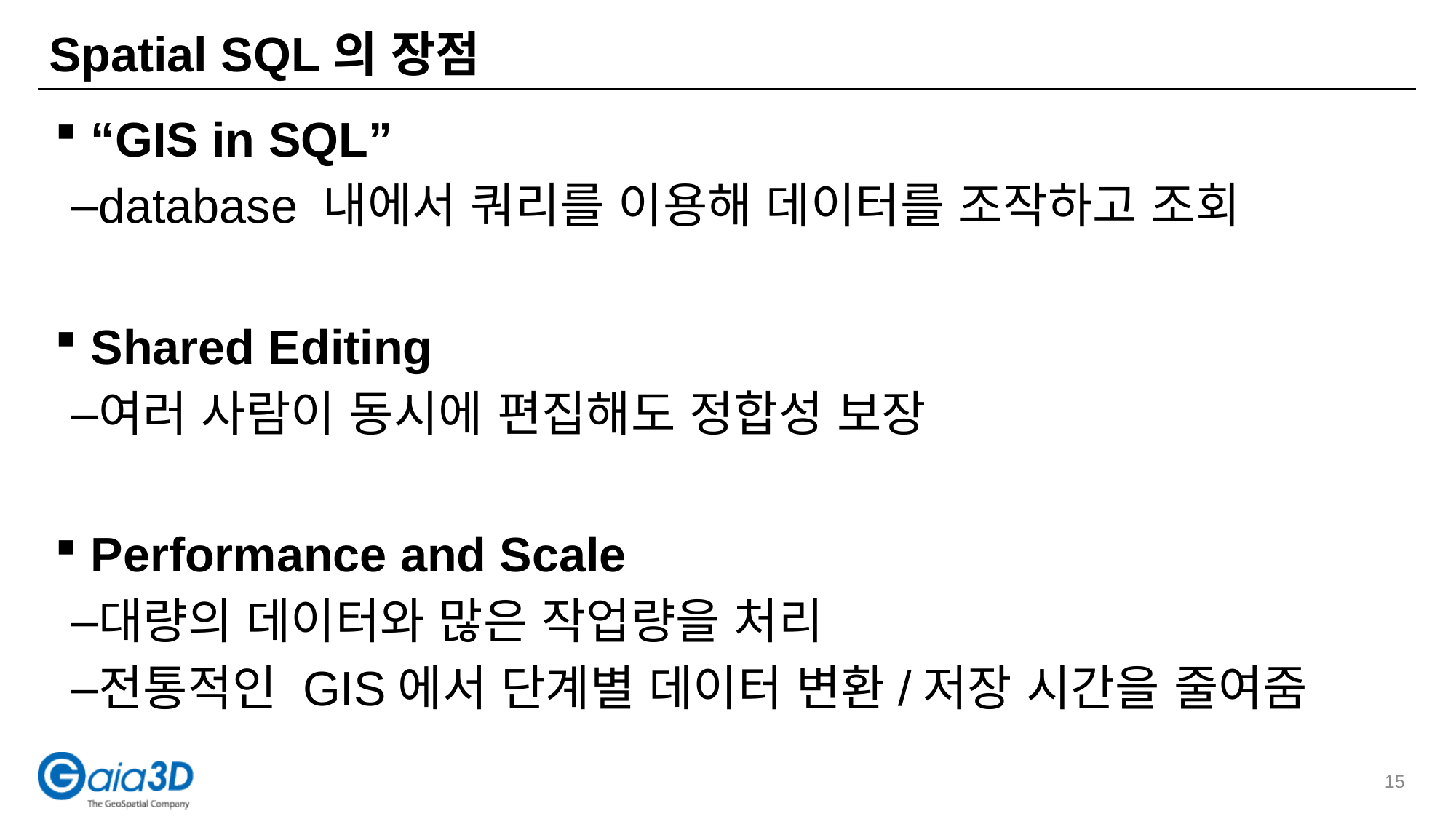

# Spatial SQL의 장점
 “GIS in SQL”
database 내에서 쿼리를 이용해 데이터를 조작하고 조회

 Shared Editing
여러 사람이 동시에 편집해도 정합성 보장

 Performance and Scale
대량의 데이터와 많은 작업량을 처리
전통적인 GIS에서 단계별 데이터 변환/저장 시간을 줄여줌
15